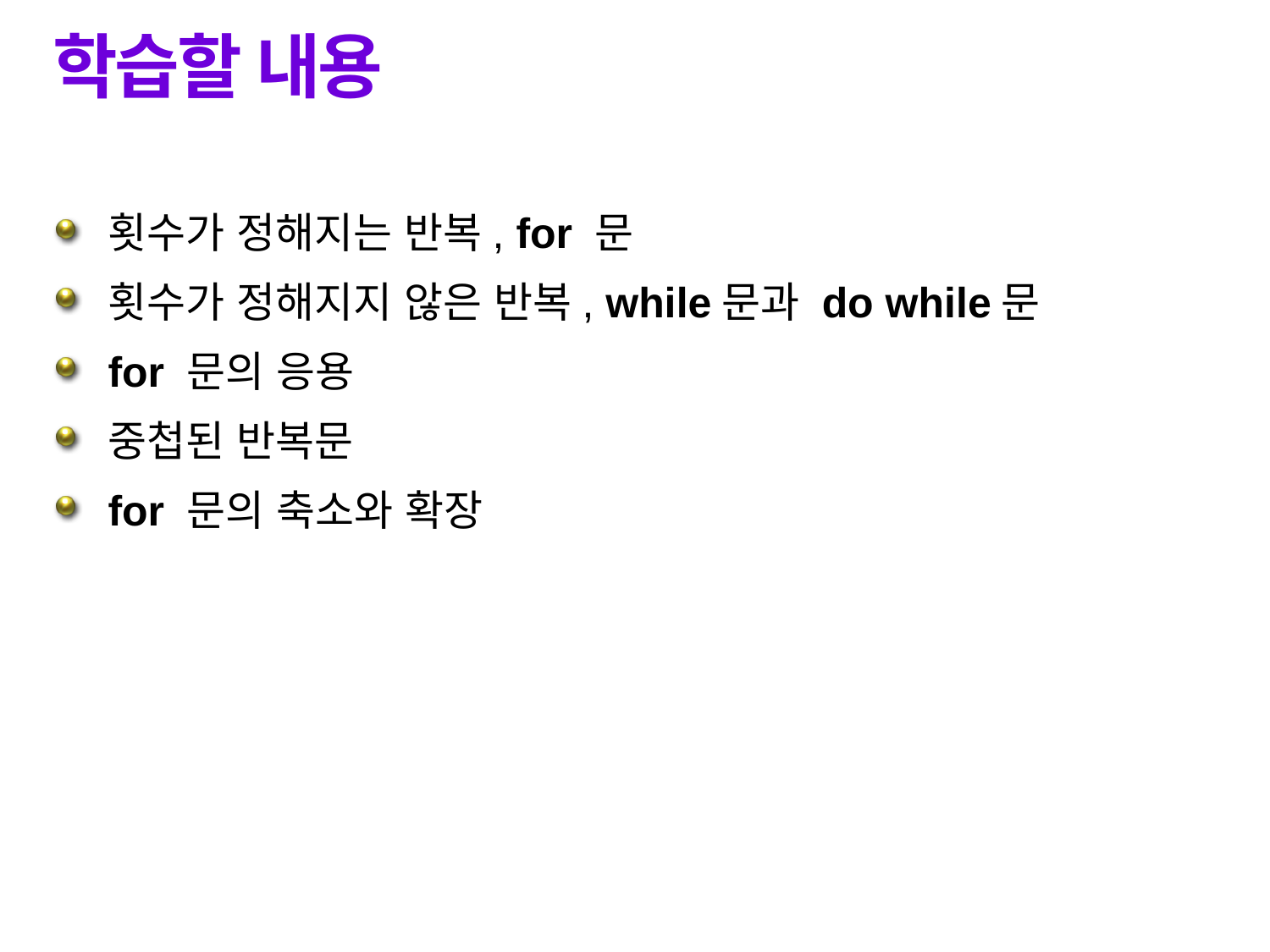

# 학습할 내용
횟수가 정해지는 반복, for 문
횟수가 정해지지 않은 반복, while문과 do while문
for 문의 응용
중첩된 반복문
for 문의 축소와 확장